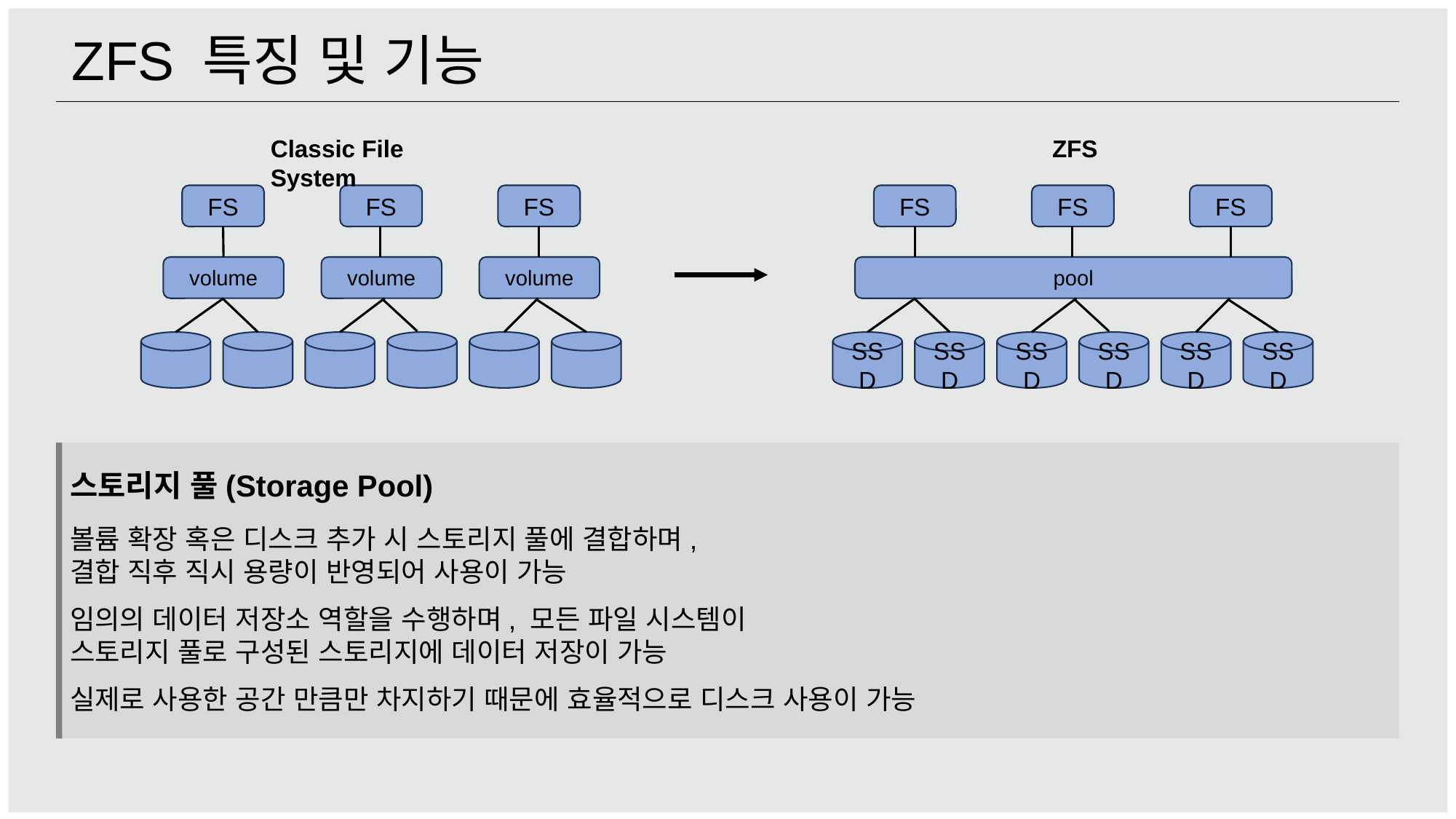

ZFS 특징 및 기능
Classic File System
FS
FS
FS
volume
volume
volume

ZFS
FS
FS
FS
pool
SSD
SSD
SSD
SSD
SSD
SSD

스토리지 풀(Storage Pool)

볼륨 확장 혹은 디스크 추가 시 스토리지 풀에 결합하며,
결합 직후 직시 용량이 반영되어 사용이 가능

임의의 데이터 저장소 역할을 수행하며, 모든 파일 시스템이
스토리지 풀로 구성된 스토리지에 데이터 저장이 가능

실제로 사용한 공간 만큼만 차지하기 때문에 효율적으로 디스크 사용이 가능